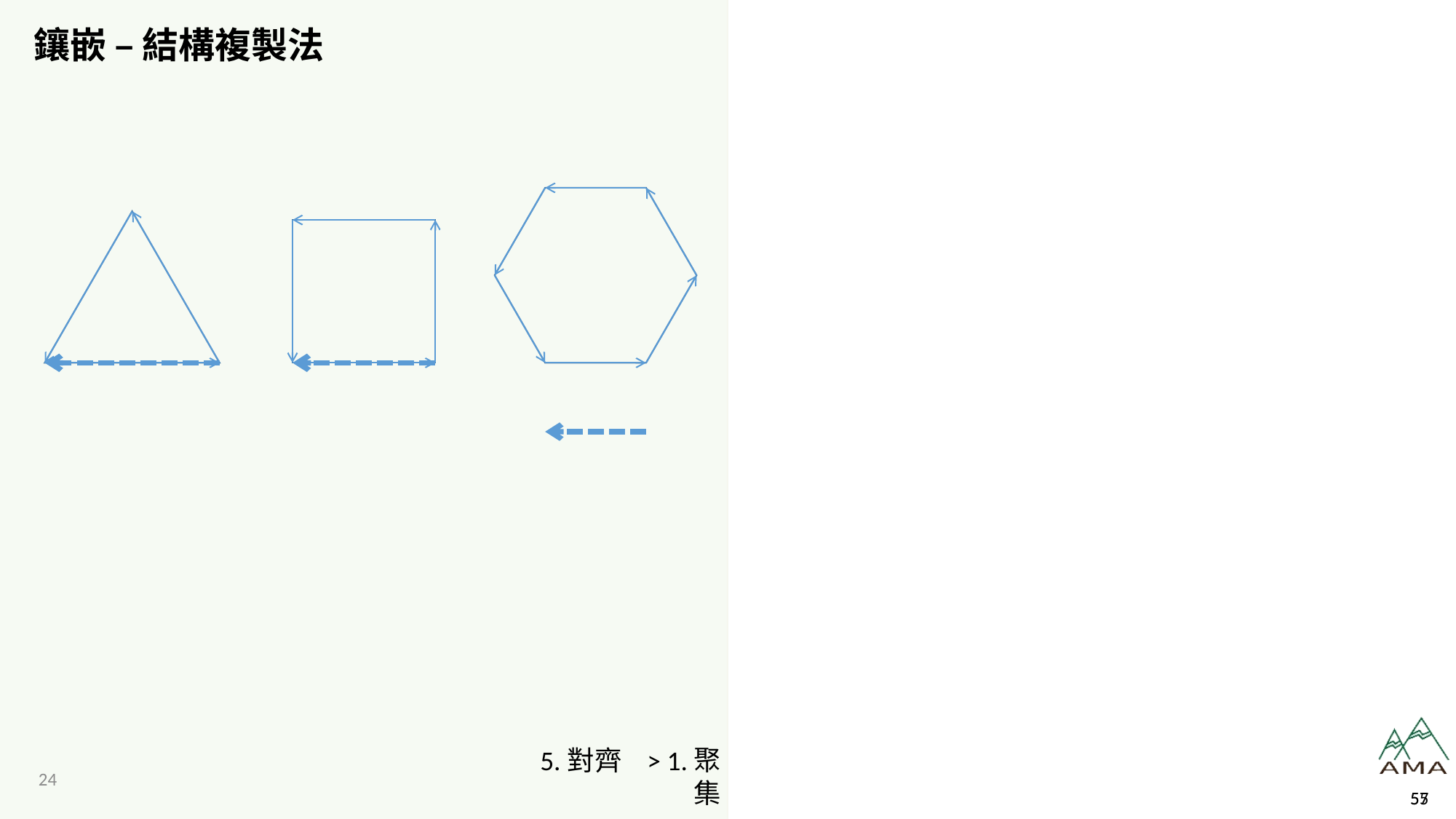

# 鑲嵌 – 結構複製法

5.對齊   > 1.聚集
55
57